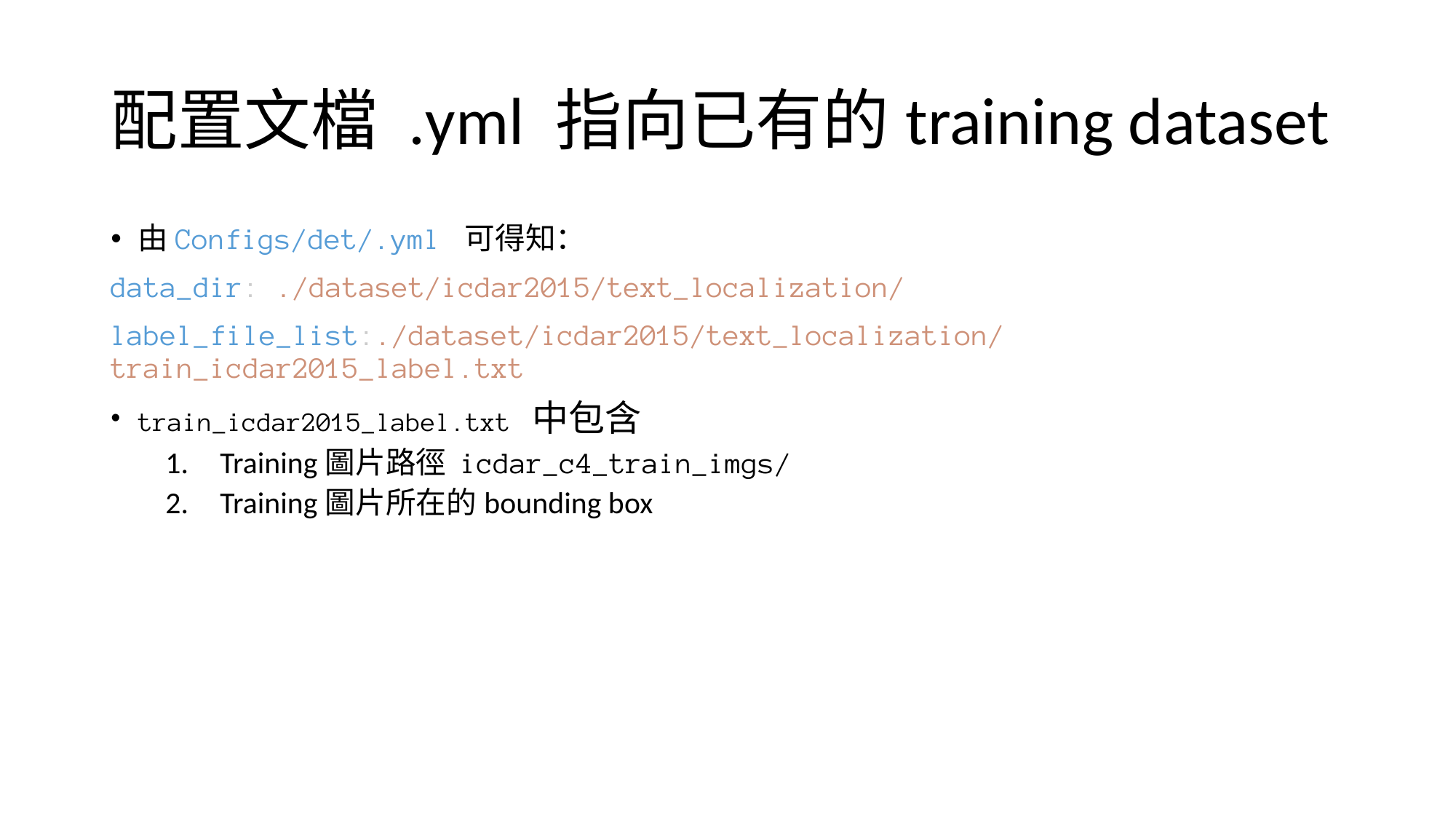

# 配置文檔 .yml 指向已有的training dataset
由Configs/det/.yml 可得知：
data_dir: ./dataset/icdar2015/text_localization/
label_file_list:./dataset/icdar2015/text_localization/train_icdar2015_label.txt
train_icdar2015_label.txt 中包含
Training圖片路徑 icdar_c4_train_imgs/
Training圖片所在的bounding box